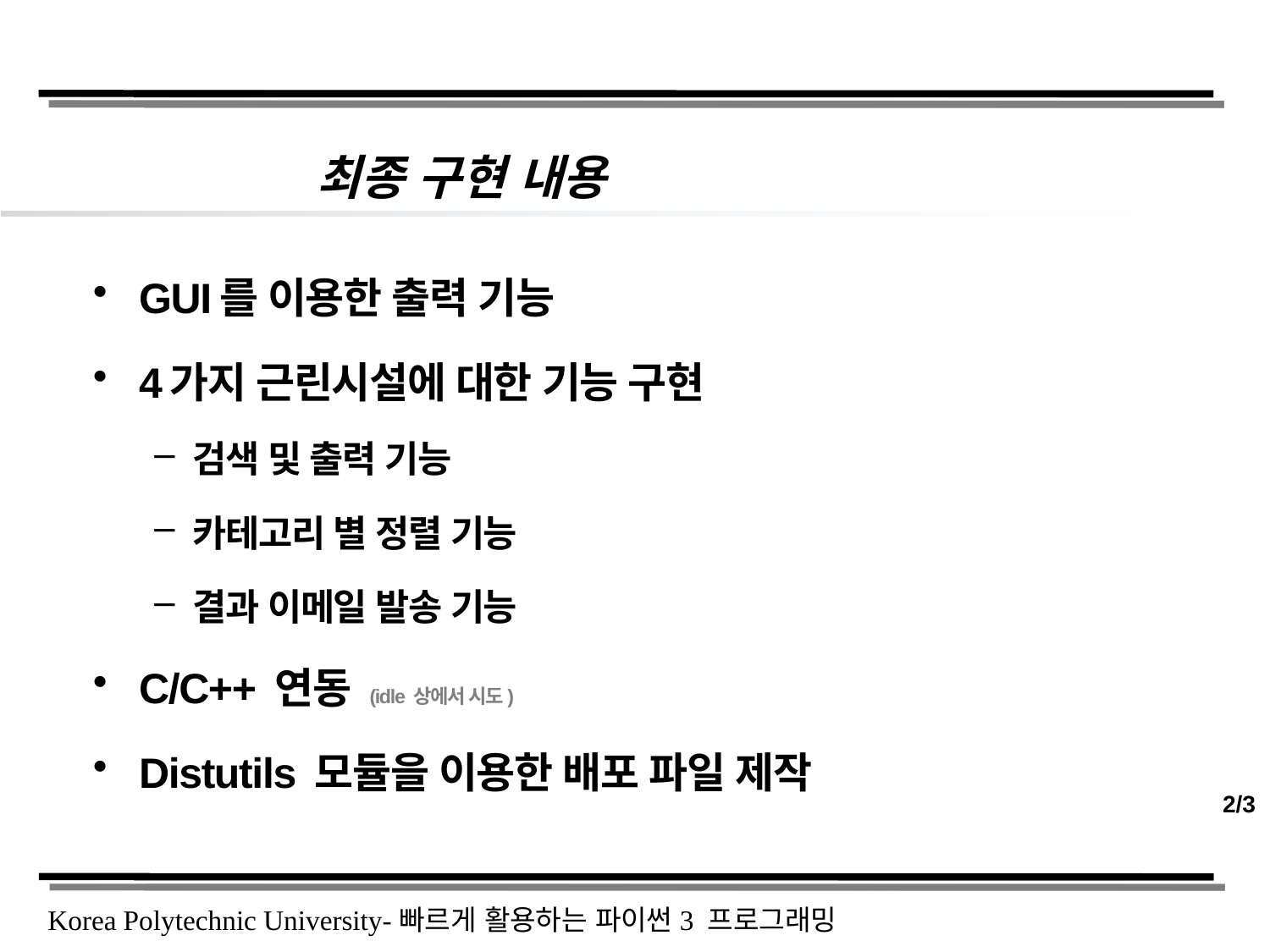

# 최종 구현 내용

GUI를 이용한 출력 기능
4가지 근린시설에 대한 기능 구현
검색 및 출력 기능
카테고리 별 정렬 기능
결과 이메일 발송 기능
C/C++ 연동 (idle 상에서 시도)
Distutils 모듈을 이용한 배포 파일 제작
2/3